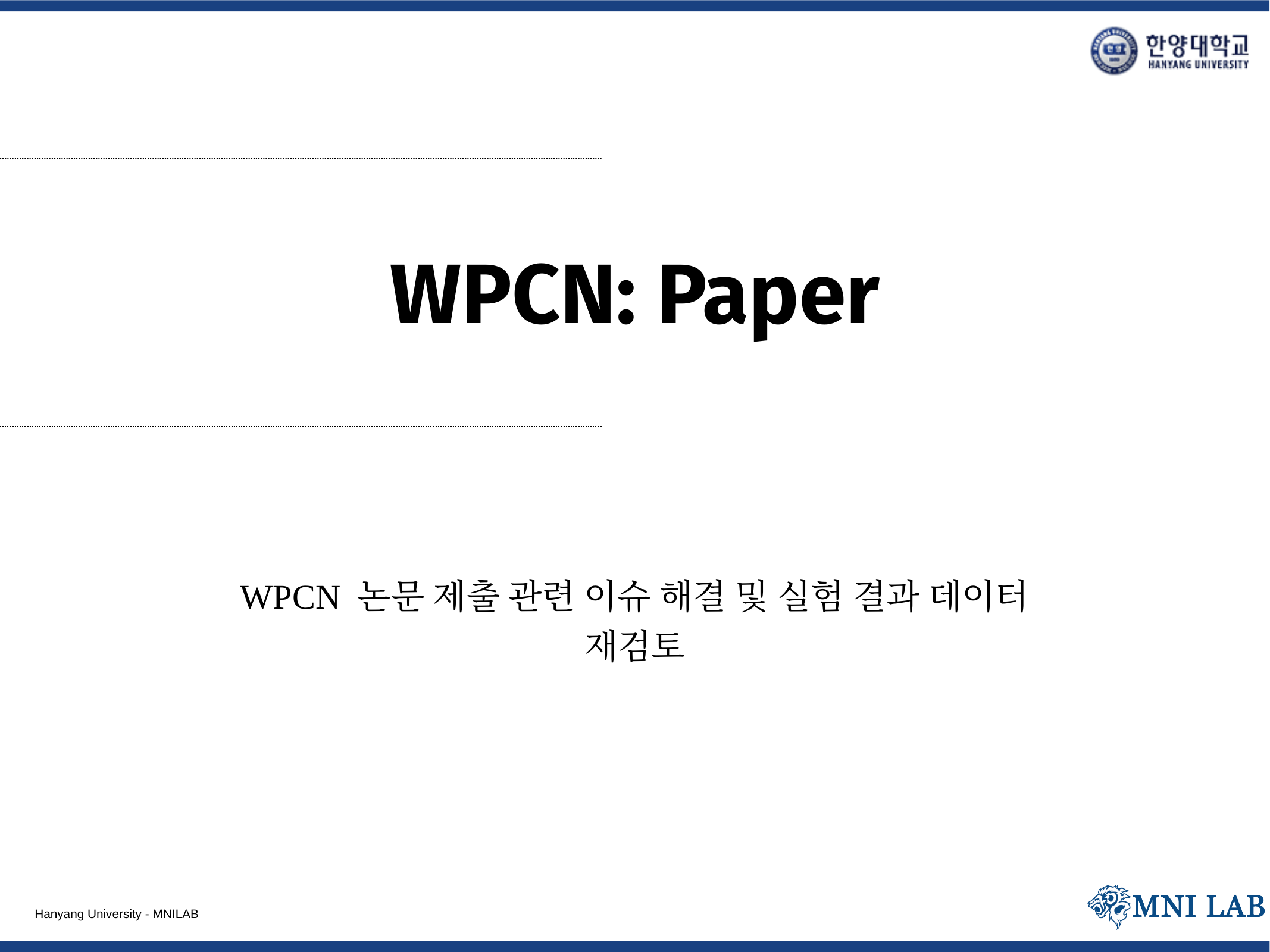

# WPCN: Paper
WPCN 논문 제출 관련 이슈 해결 및 실험 결과 데이터 재검토